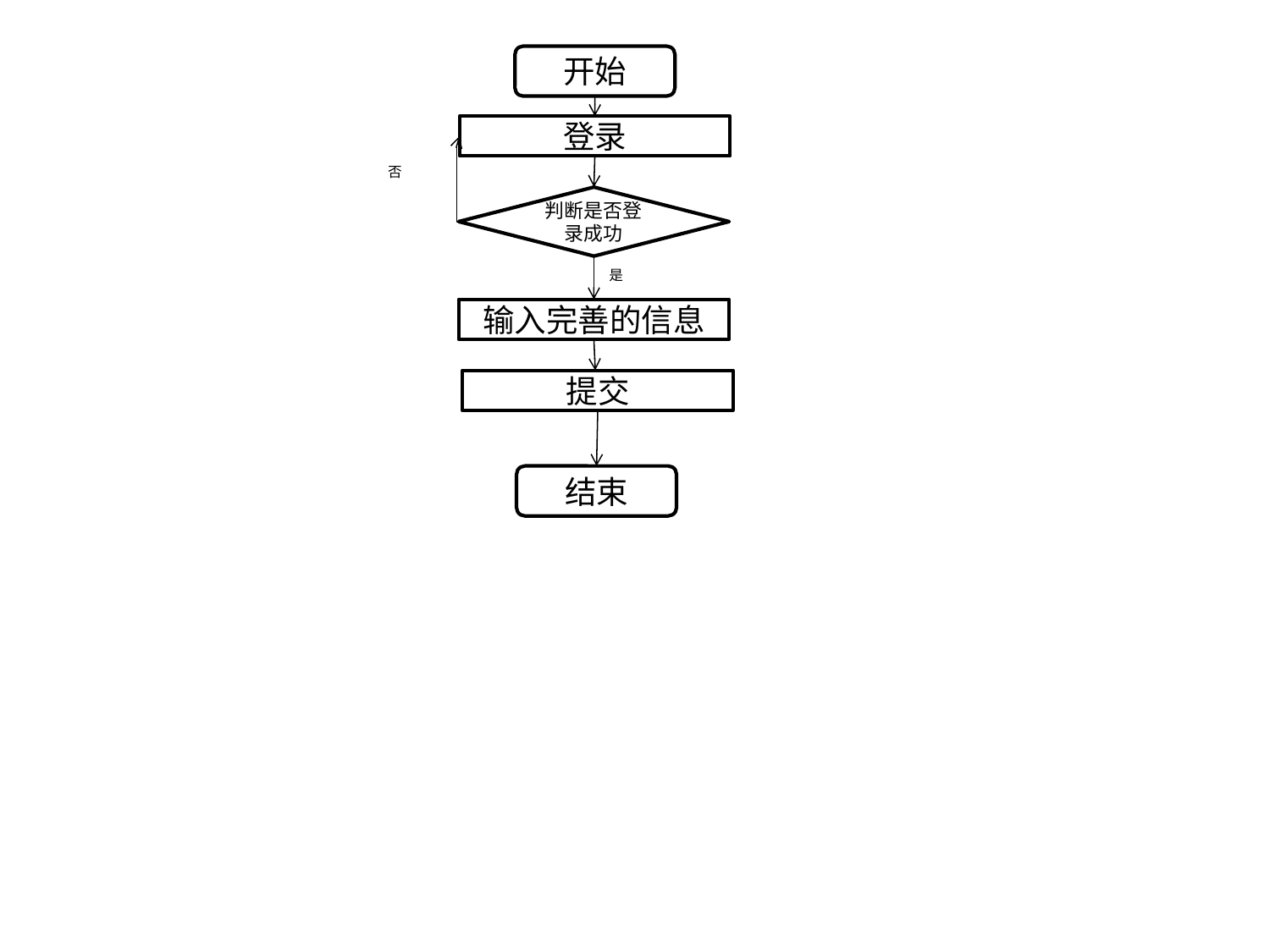

开始
登录
否
判断是否登录成功
是
输入完善的信息
提交
结束